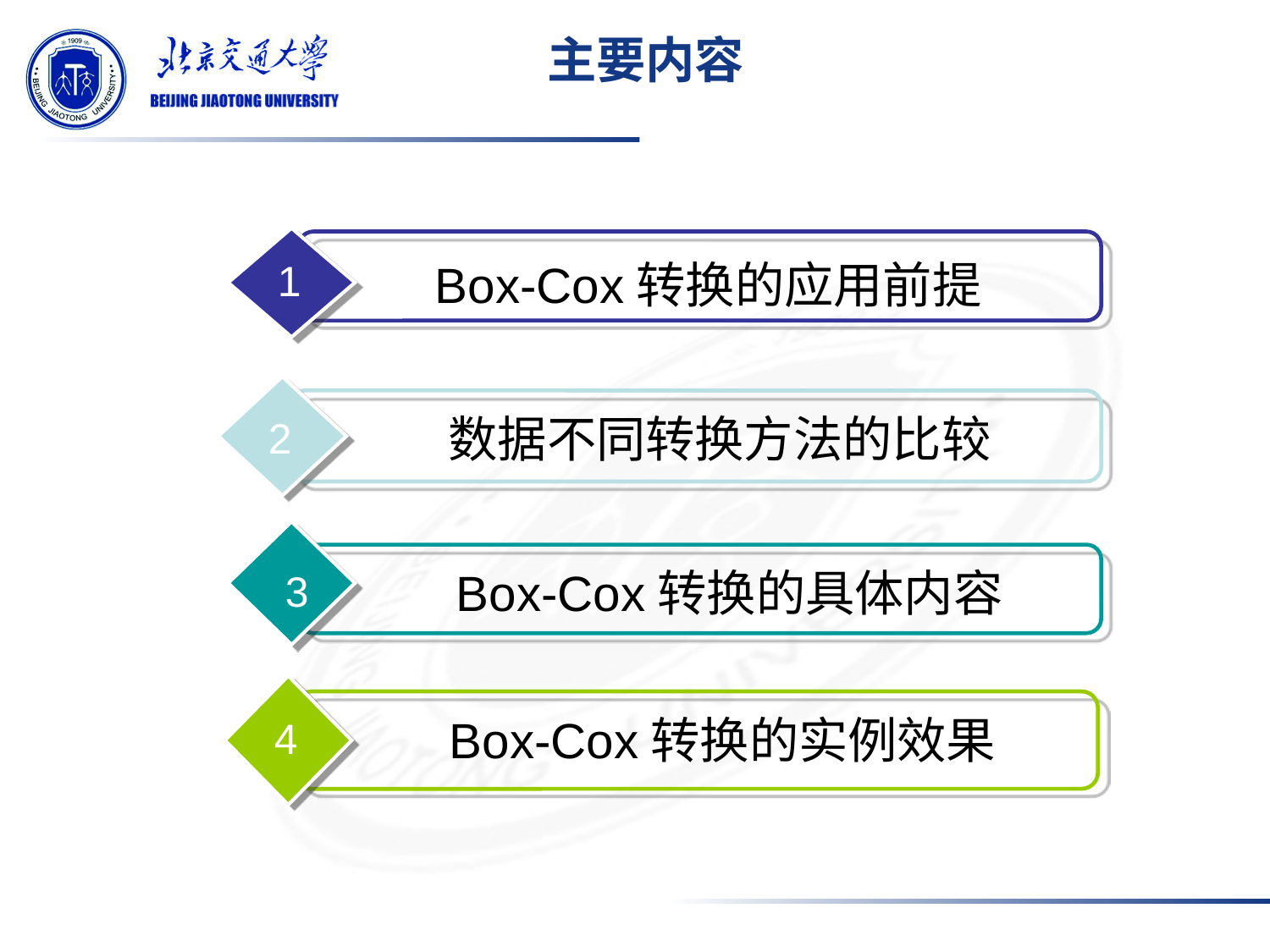

# 主要内容

1
Box-Cox转换的应用前提

数据不同转换方法的比较
2

Box-Cox转换的具体内容
3

Box-Cox转换的实例效果
4